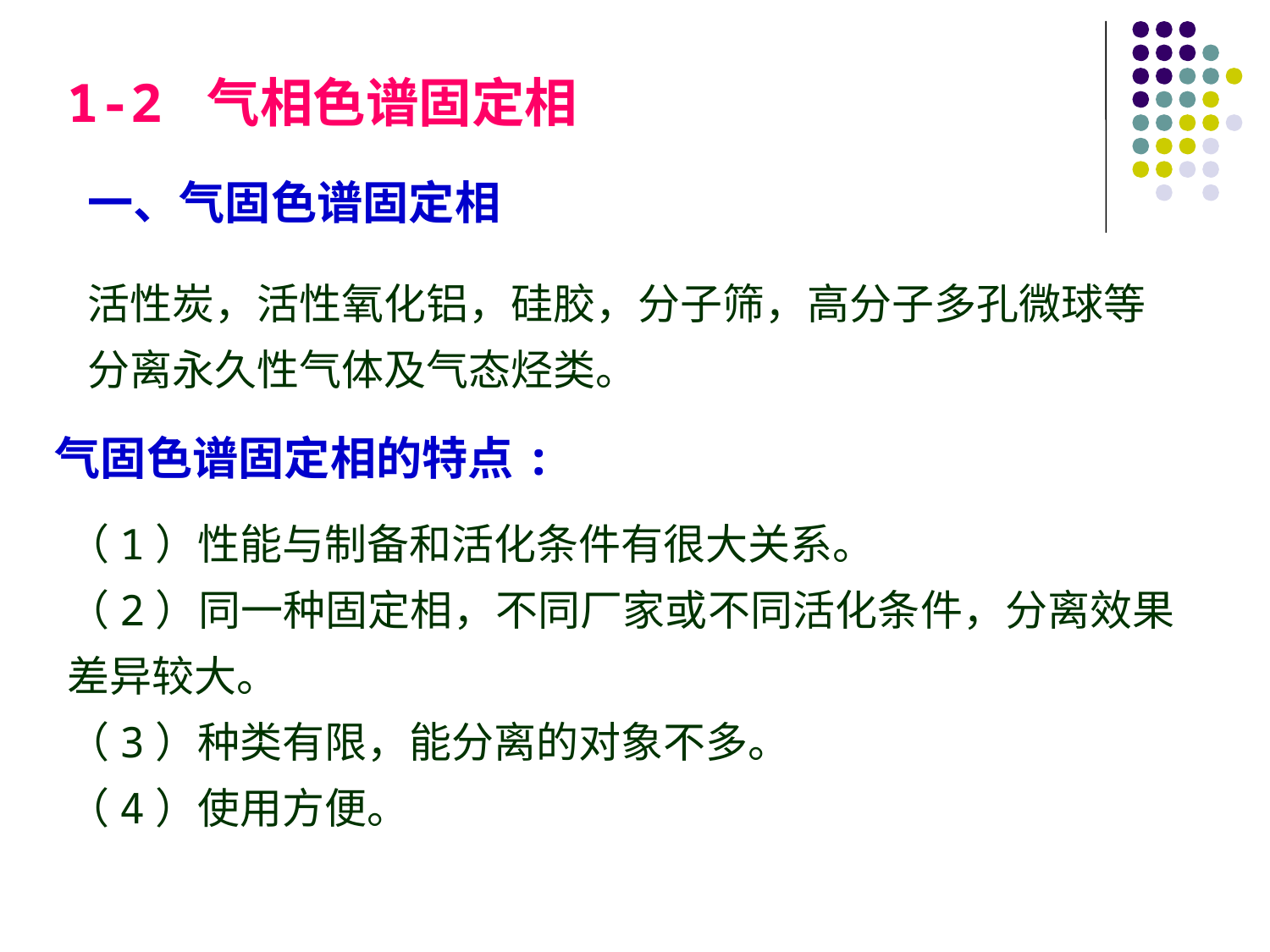

1-2 气相色谱固定相
一、气固色谱固定相
活性炭，活性氧化铝，硅胶，分子筛，高分子多孔微球等
分离永久性气体及气态烃类。
气固色谱固定相的特点:
（1）性能与制备和活化条件有很大关系。
（2）同一种固定相，不同厂家或不同活化条件，分离效果差异较大。
（3）种类有限，能分离的对象不多。
（4）使用方便。